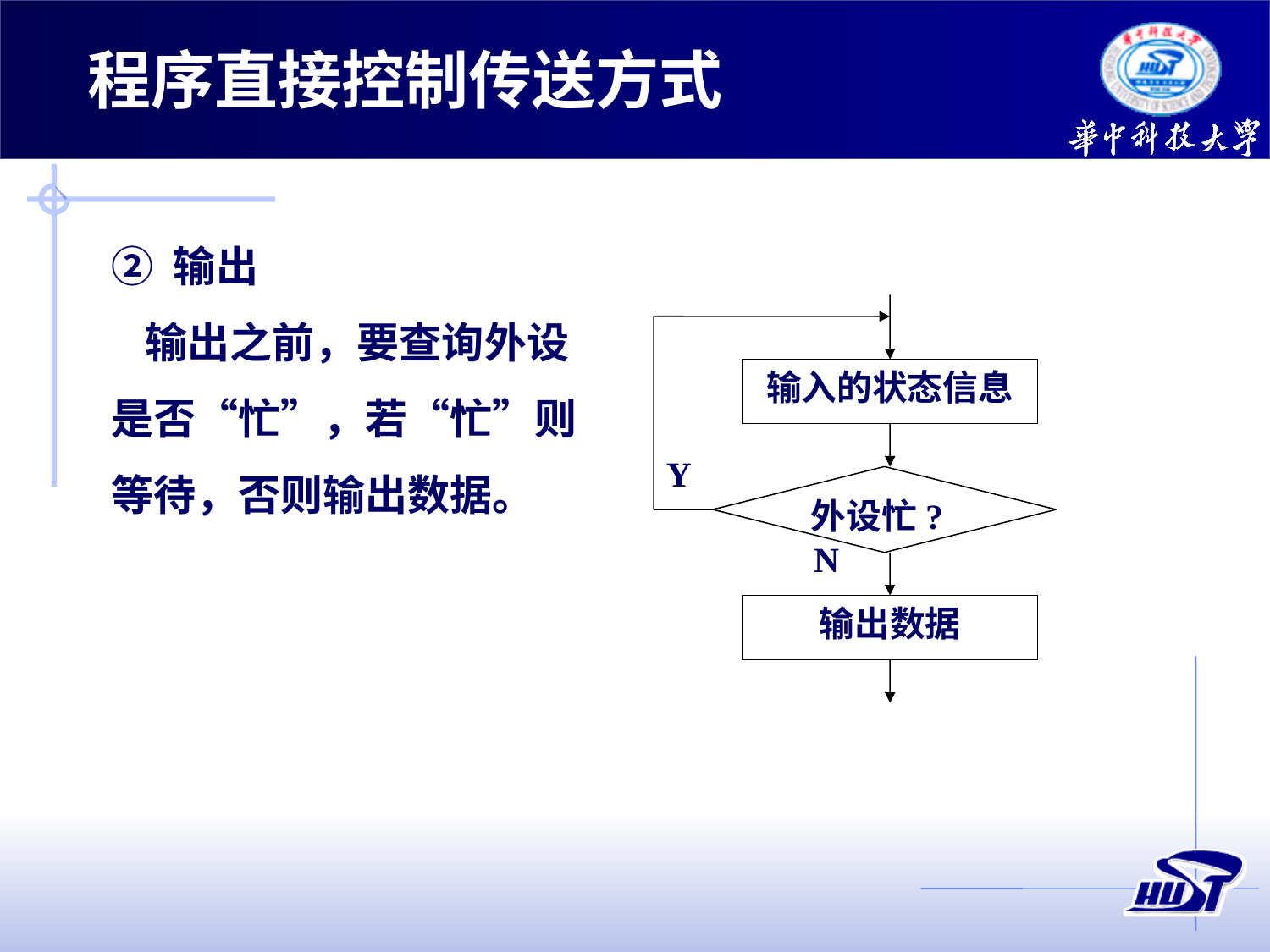

程序直接控制传送方式
② 输出
输出之前，要查询外设是否“忙”，若“忙”则等待，否则输出数据。

输入的状态信息

Y

外设忙?

N

输出数据